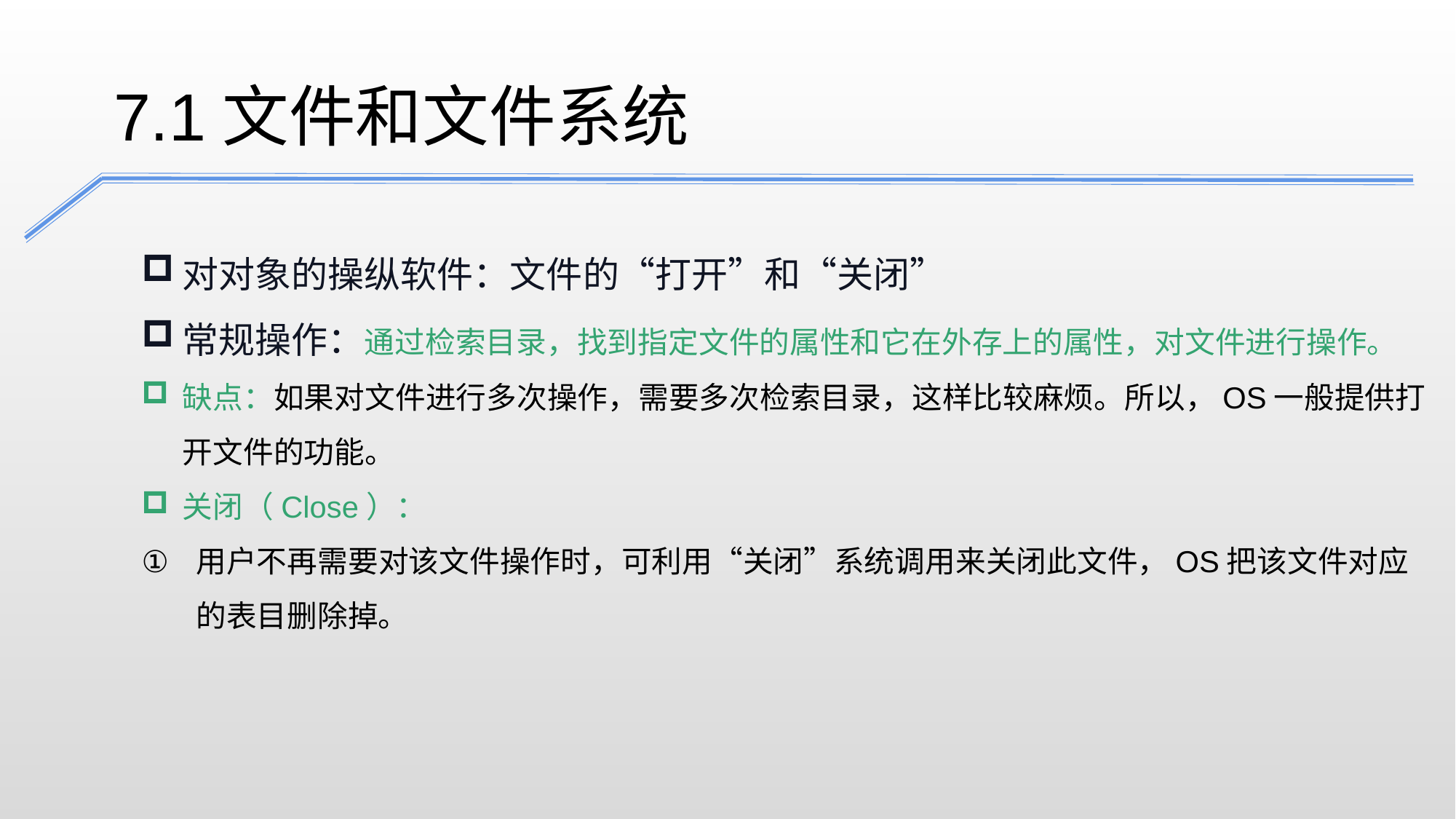

7.1文件和文件系统
对对象的操纵软件：文件的“打开”和“关闭”
常规操作：通过检索目录，找到指定文件的属性和它在外存上的属性，对文件进行操作。
缺点：如果对文件进行多次操作，需要多次检索目录，这样比较麻烦。所以，OS一般提供打开文件的功能。
关闭（Close）：
用户不再需要对该文件操作时，可利用“关闭”系统调用来关闭此文件，OS把该文件对应的表目删除掉。